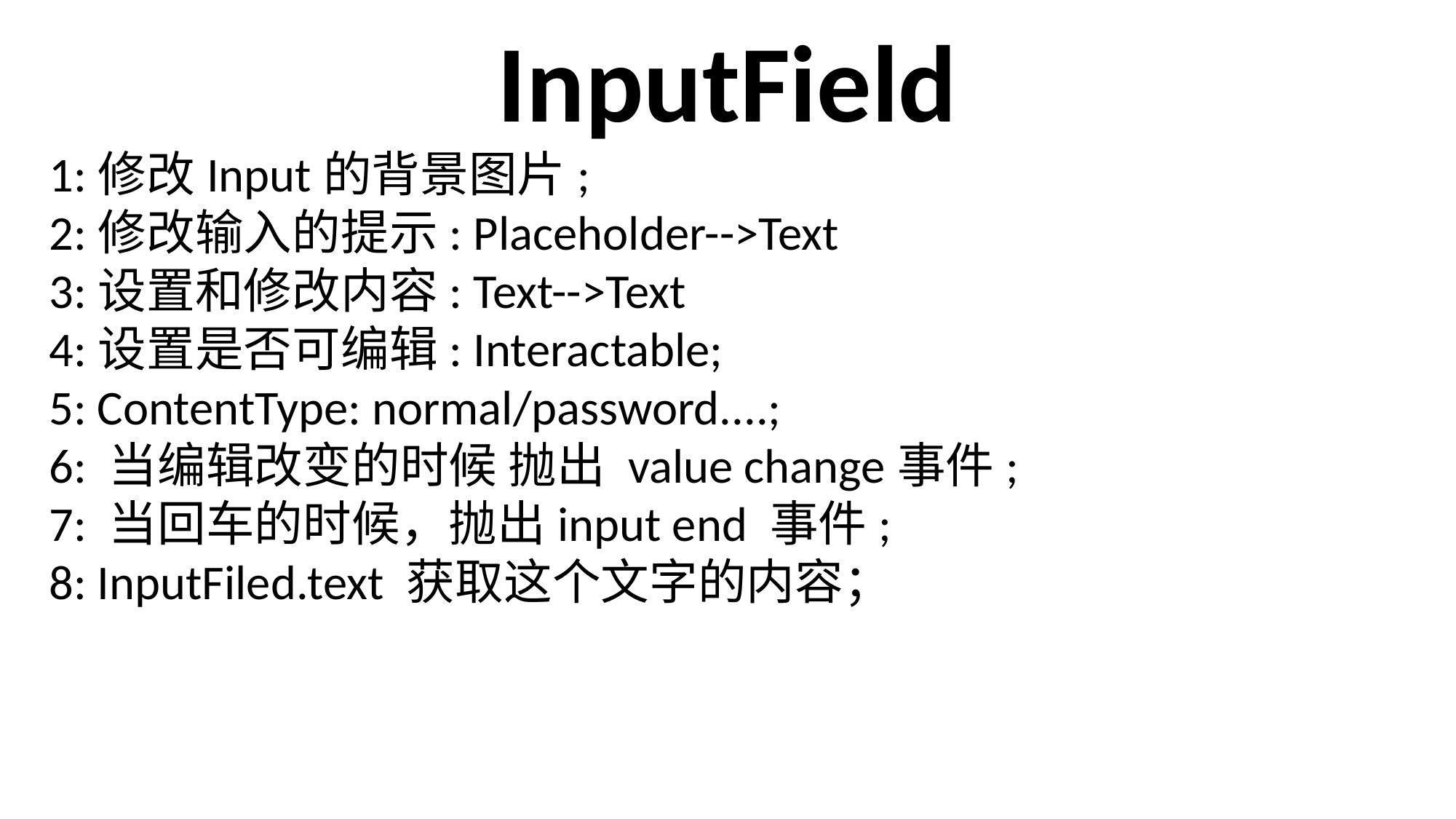

InputField
1:修改Input的背景图片;
2:修改输入的提示: Placeholder-->Text
3:设置和修改内容: Text-->Text
4:设置是否可编辑: Interactable;
5: ContentType: normal/password....;
6: 当编辑改变的时候 抛出 value change事件;
7: 当回车的时候，抛出input end 事件;
8: InputFiled.text 获取这个文字的内容；
3